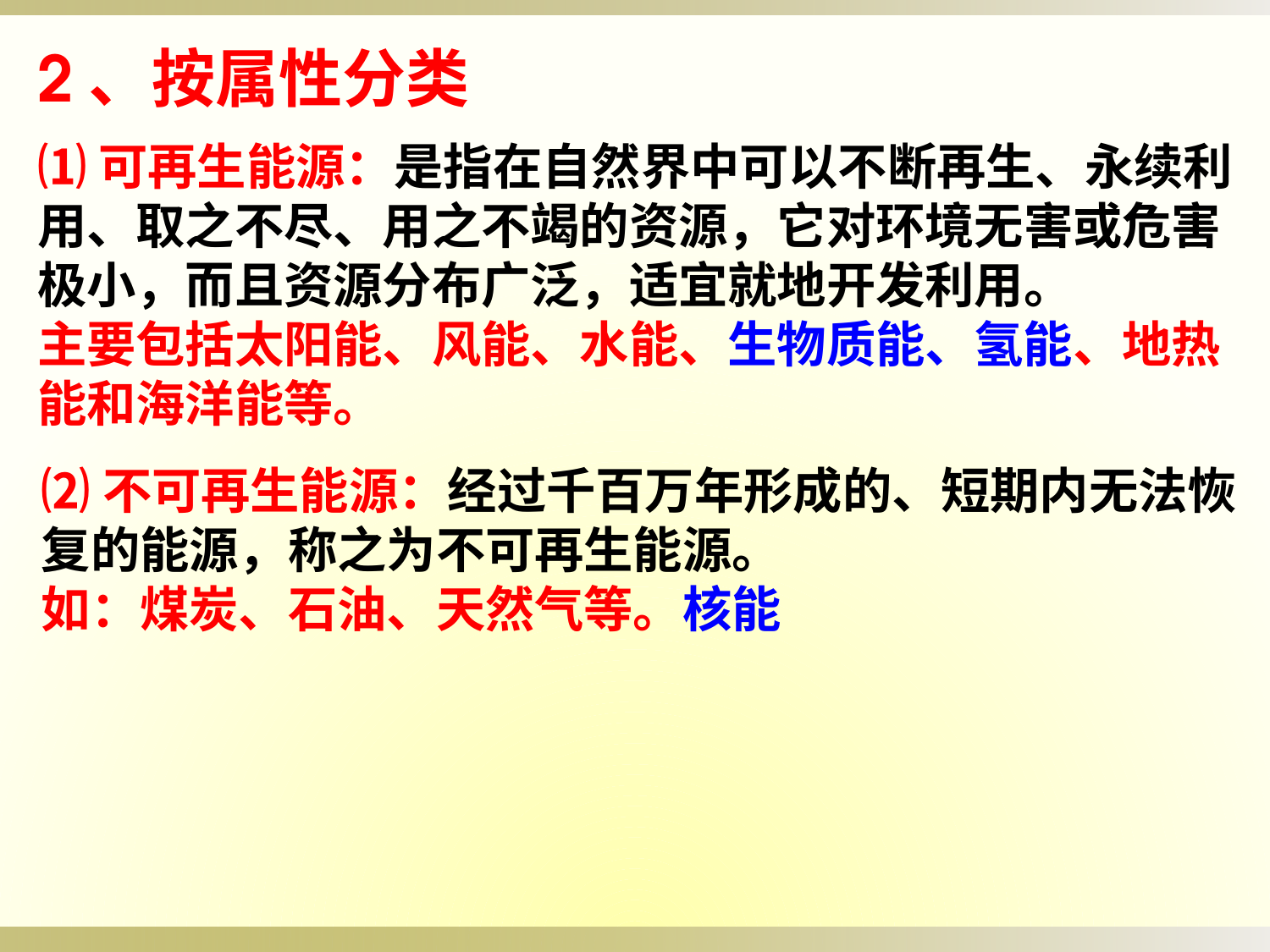

2、按属性分类
⑴可再生能源：是指在自然界中可以不断再生、永续利用、取之不尽、用之不竭的资源，它对环境无害或危害极小，而且资源分布广泛，适宜就地开发利用。
主要包括太阳能、风能、水能、生物质能、氢能、地热能和海洋能等。
⑵不可再生能源：经过千百万年形成的、短期内无法恢复的能源，称之为不可再生能源。
如：煤炭、石油、天然气等。核能